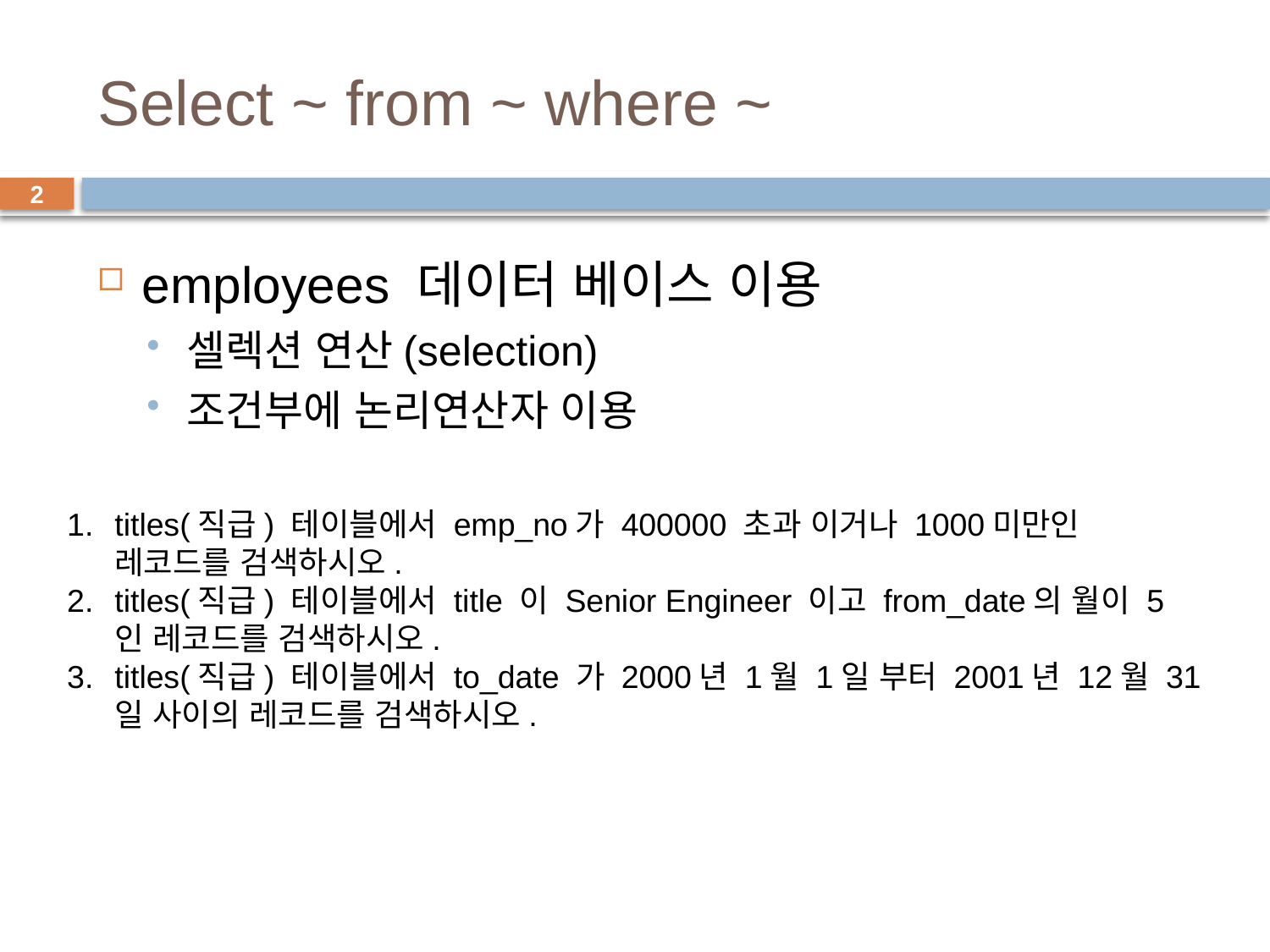

# Select ~ from ~ where ~
2
employees 데이터 베이스 이용
셀렉션 연산(selection)
조건부에 논리연산자 이용
titles(직급) 테이블에서 emp_no가 400000 초과 이거나 1000미만인 레코드를 검색하시오.
titles(직급) 테이블에서 title 이 Senior Engineer 이고 from_date의 월이 5 인 레코드를 검색하시오.
titles(직급) 테이블에서 to_date 가 2000년 1월 1일 부터 2001년 12월 31일 사이의 레코드를 검색하시오.